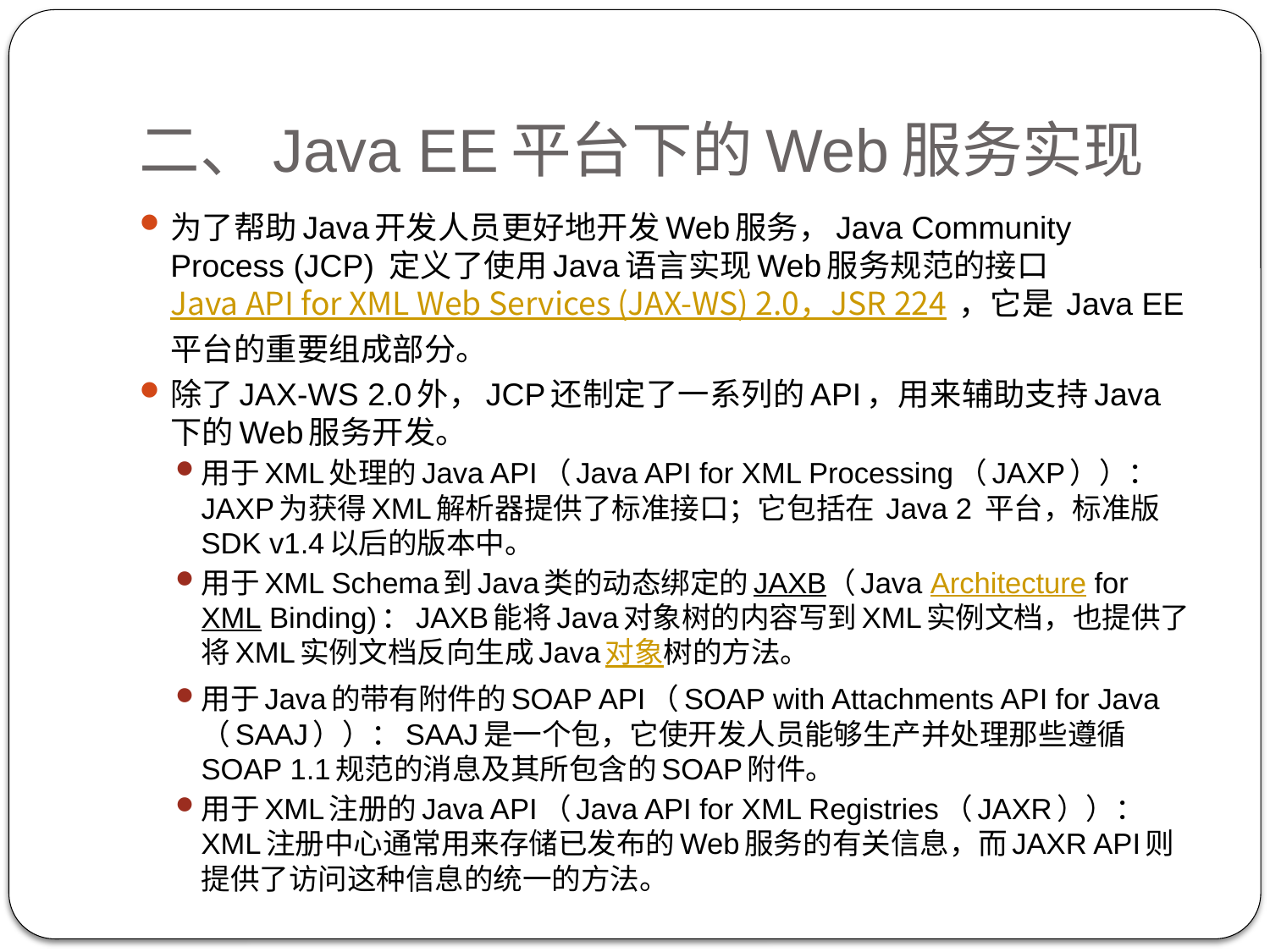

# 二、Java EE平台下的Web服务实现
为了帮助Java开发人员更好地开发Web服务，Java Community Process (JCP) 定义了使用Java语言实现Web服务规范的接口Java API for XML Web Services (JAX-WS) 2.0，JSR 224 ，它是 Java EE 平台的重要组成部分。
除了JAX-WS 2.0外，JCP还制定了一系列的API，用来辅助支持Java下的Web服务开发。
用于XML处理的Java API（Java API for XML Processing（JAXP））：JAXP为获得XML解析器提供了标准接口；它包括在 Java 2 平台，标准版SDK v1.4以后的版本中。
用于XML Schema到Java类的动态绑定的JAXB（Java Architecture for XML Binding)：JAXB能将Java对象树的内容写到XML实例文档，也提供了将XML实例文档反向生成Java对象树的方法。
用于Java的带有附件的SOAP API（SOAP with Attachments API for Java（SAAJ））：SAAJ是一个包，它使开发人员能够生产并处理那些遵循SOAP 1.1规范的消息及其所包含的SOAP附件。
用于XML注册的Java API（Java API for XML Registries（JAXR））：XML注册中心通常用来存储已发布的Web服务的有关信息，而JAXR API则提供了访问这种信息的统一的方法。